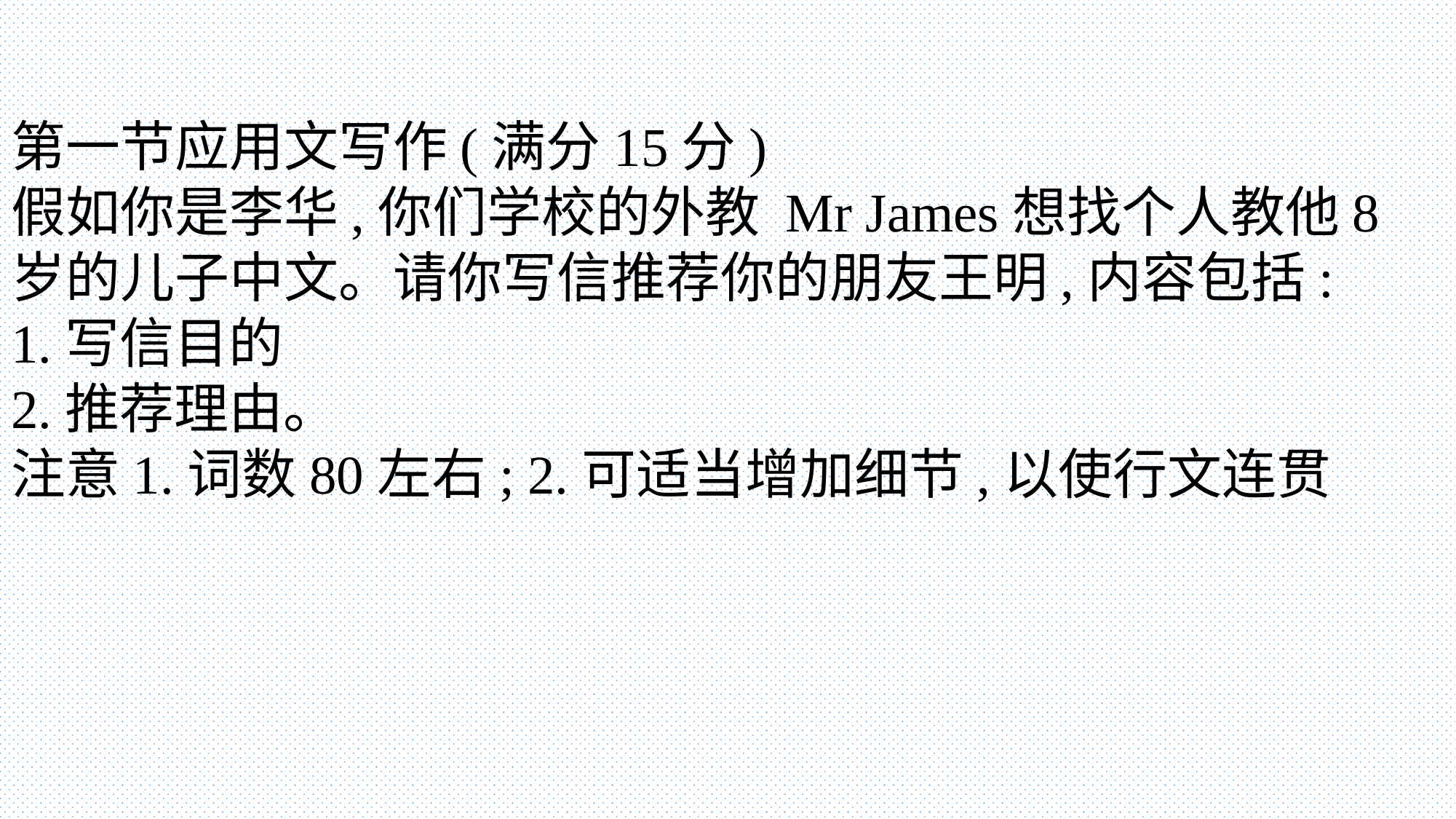

第一节应用文写作(满分15分)
假如你是李华,你们学校的外教 Mr James想找个人教他8岁的儿子中文。请你写信推荐你的朋友王明,内容包括:
1.写信目的
2.推荐理由。
注意1.词数80左右; 2.可适当增加细节,以使行文连贯